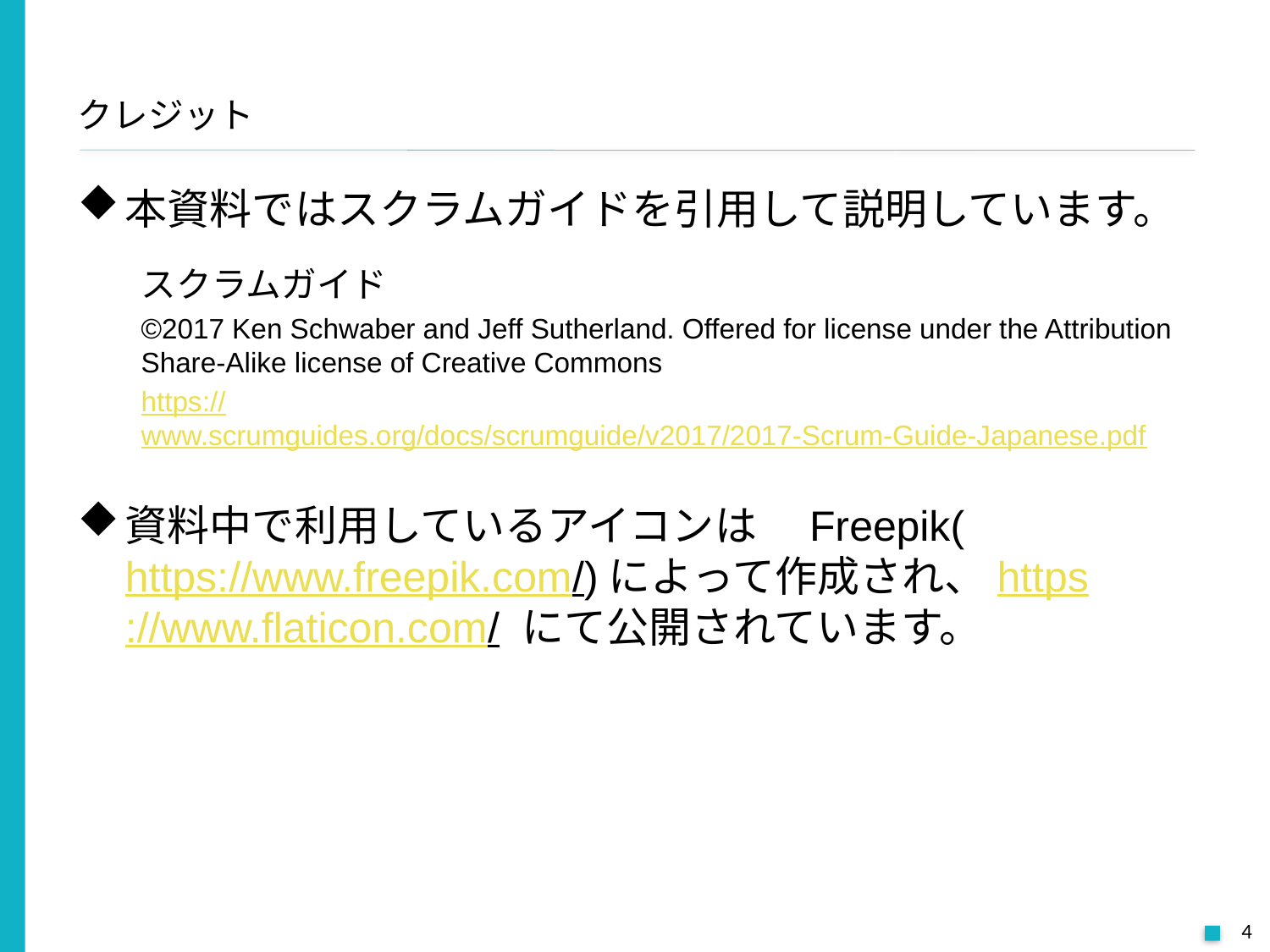

# クレジット
本資料ではスクラムガイドを引用して説明しています。

スクラムガイド
©2017 Ken Schwaber and Jeff Sutherland. Offered for license under the Attribution Share-Alike license of Creative Commons
https://www.scrumguides.org/docs/scrumguide/v2017/2017-Scrum-Guide-Japanese.pdf

資料中で利用しているアイコンは　Freepik(https://www.freepik.com/)によって作成され、https://www.flaticon.com/ にて公開されています。

4